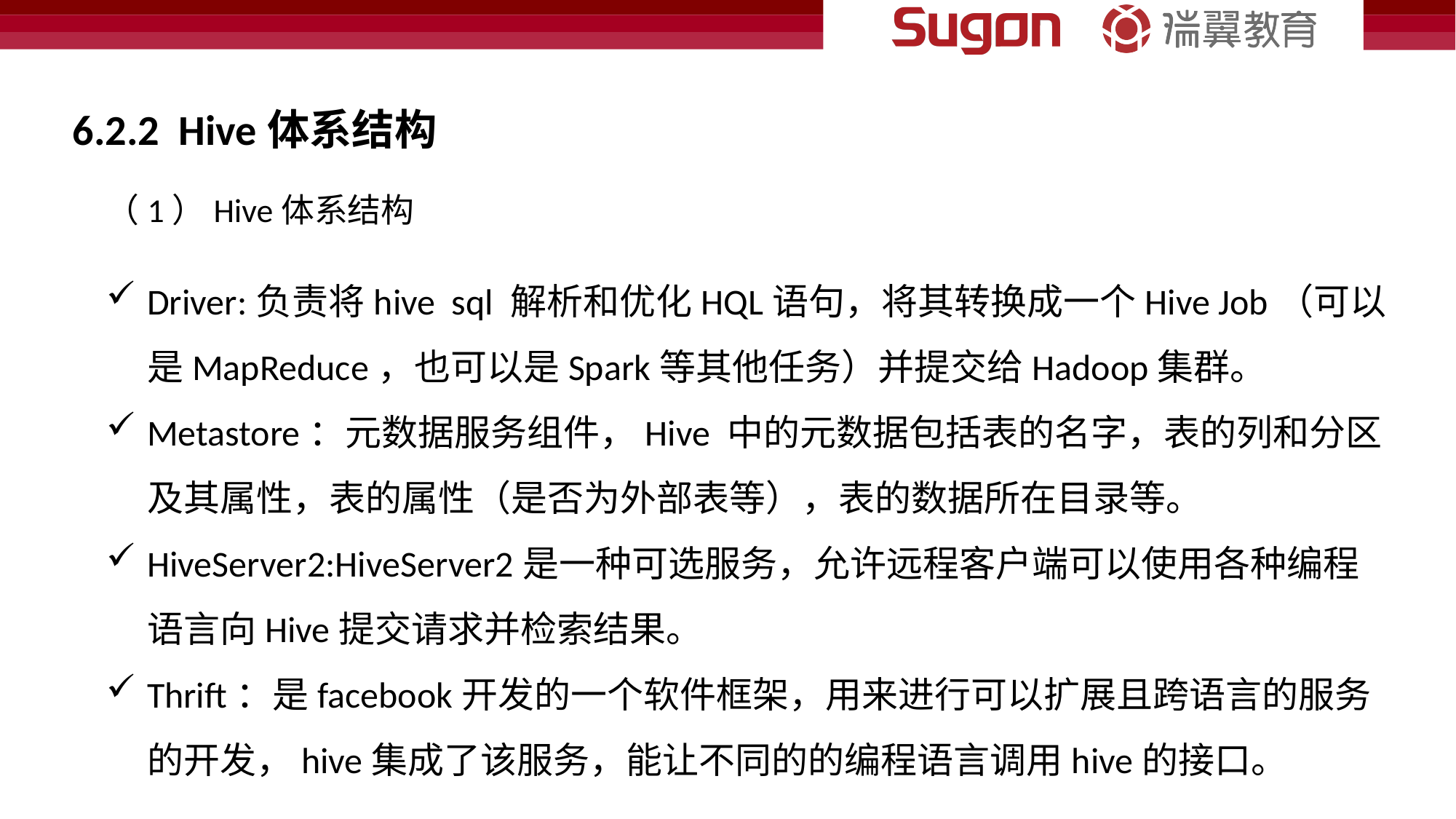

6.2.2  Hive体系结构
（1）Hive体系结构
Driver:负责将hive  sql 解析和优化HQL语句，将其转换成一个Hive Job（可以是MapReduce，也可以是Spark等其他任务）并提交给Hadoop集群。
Metastore：元数据服务组件，Hive 中的元数据包括表的名字，表的列和分区及其属性，表的属性（是否为外部表等），表的数据所在目录等。
HiveServer2:HiveServer2是一种可选服务，允许远程客户端可以使用各种编程语言向Hive提交请求并检索结果。
Thrift：是facebook开发的一个软件框架，用来进行可以扩展且跨语言的服务的开发，hive集成了该服务，能让不同的的编程语言调用hive的接口。